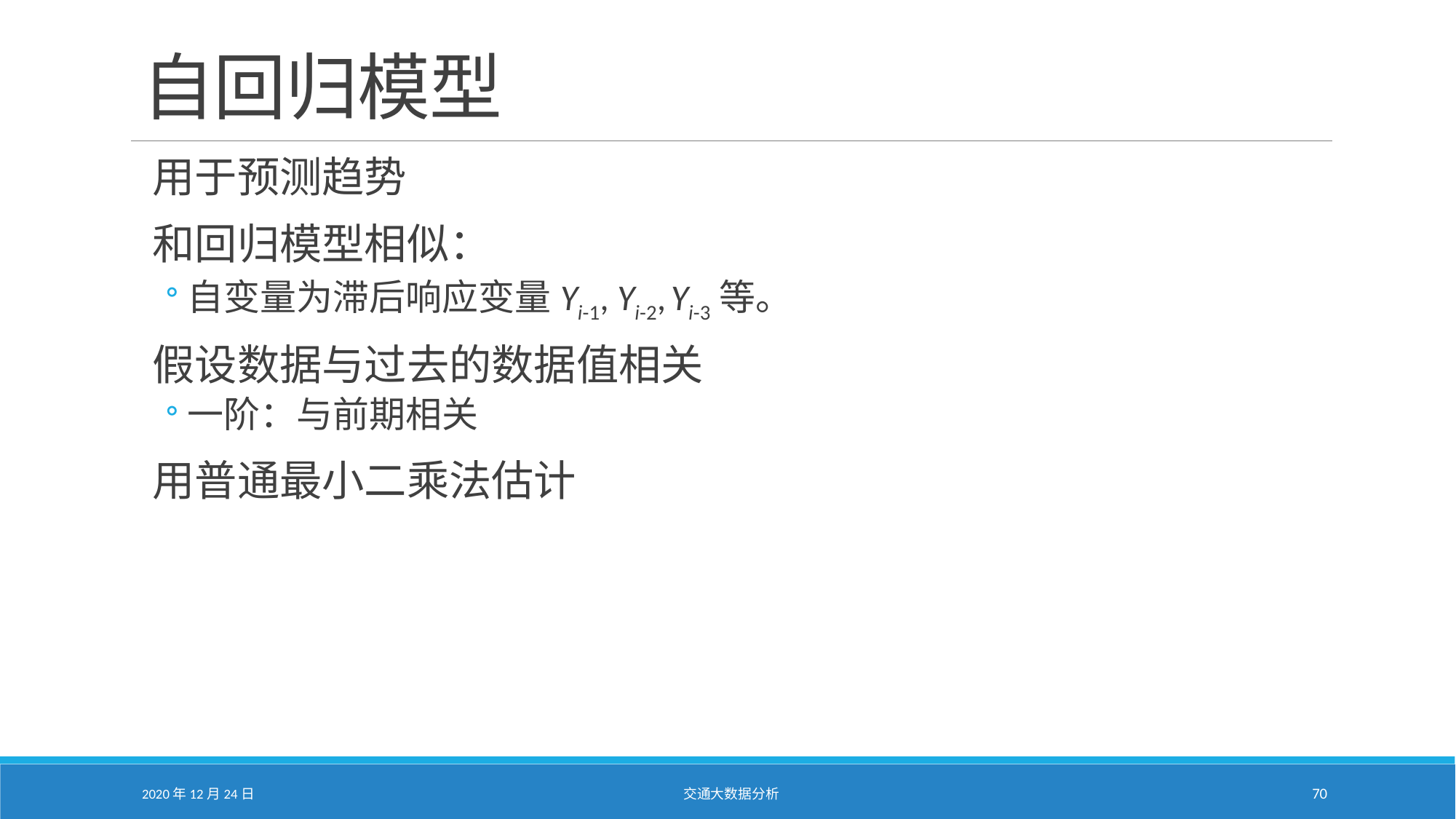

# 自回归模型
用于预测趋势
和回归模型相似：
自变量为滞后响应变量Yi-1, Yi-2, Yi-3等。
假设数据与过去的数据值相关
一阶：与前期相关
用普通最小二乘法估计
2020年12月24日
交通大数据分析
70